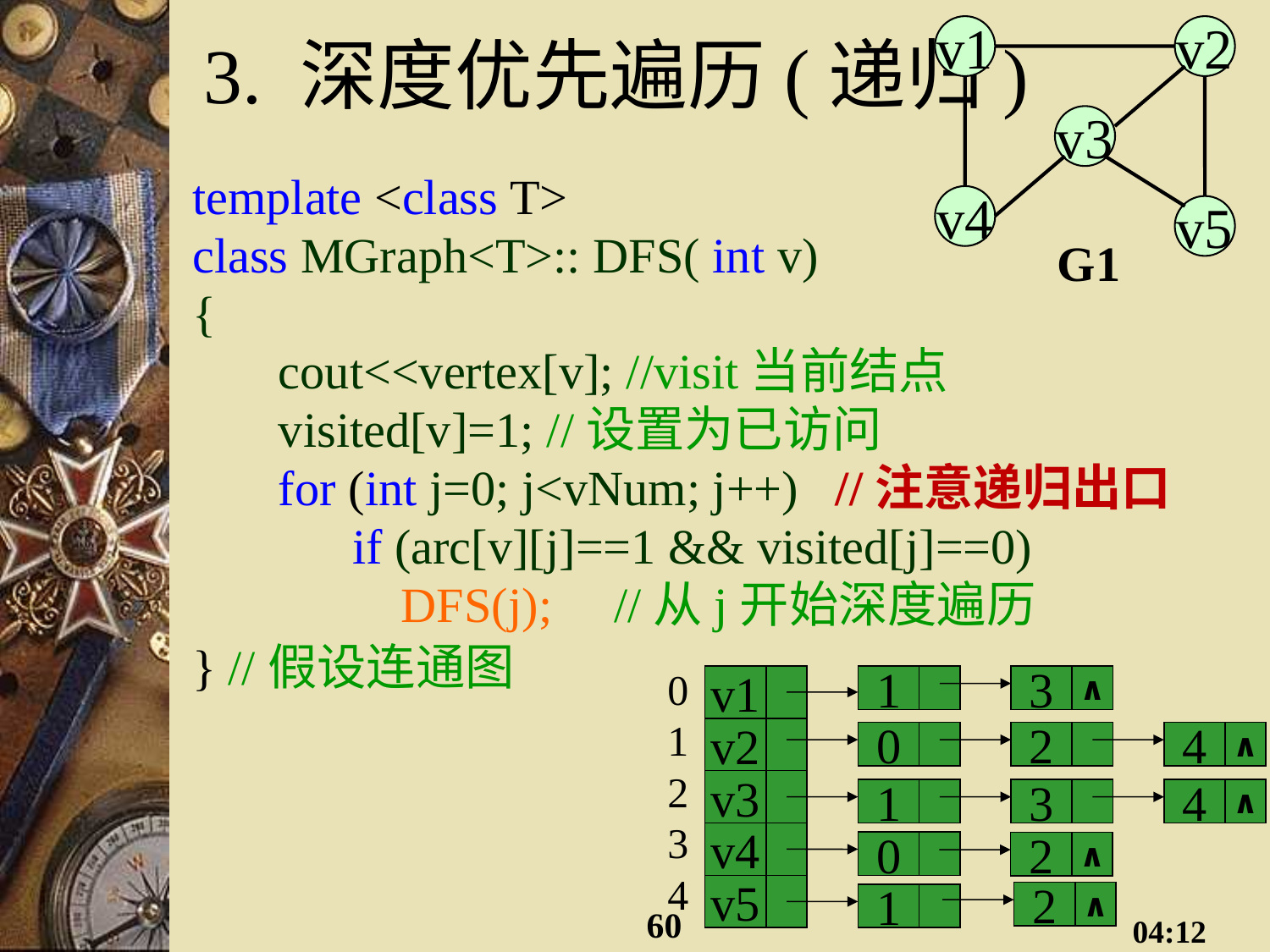

# 3. 深度优先遍历(递归)
v1
v2

v3

v4
v5
G1
template <class T>
class MGraph<T>:: DFS( int v)
{
       cout<<vertex[v]; //visit当前结点
       visited[v]=1; //设置为已访问
       for (int j=0; j<vNum; j++)   //注意递归出口
             if (arc[v][j]==1 && visited[j]==0)
                 DFS(j);     //从j开始深度遍历
} //假设连通图
v1

1

3
∧

v2

v3

1

3

4
∧

v4

0

v5

1

0
1
2
3
4
0

2

4
∧

2
∧

2
∧